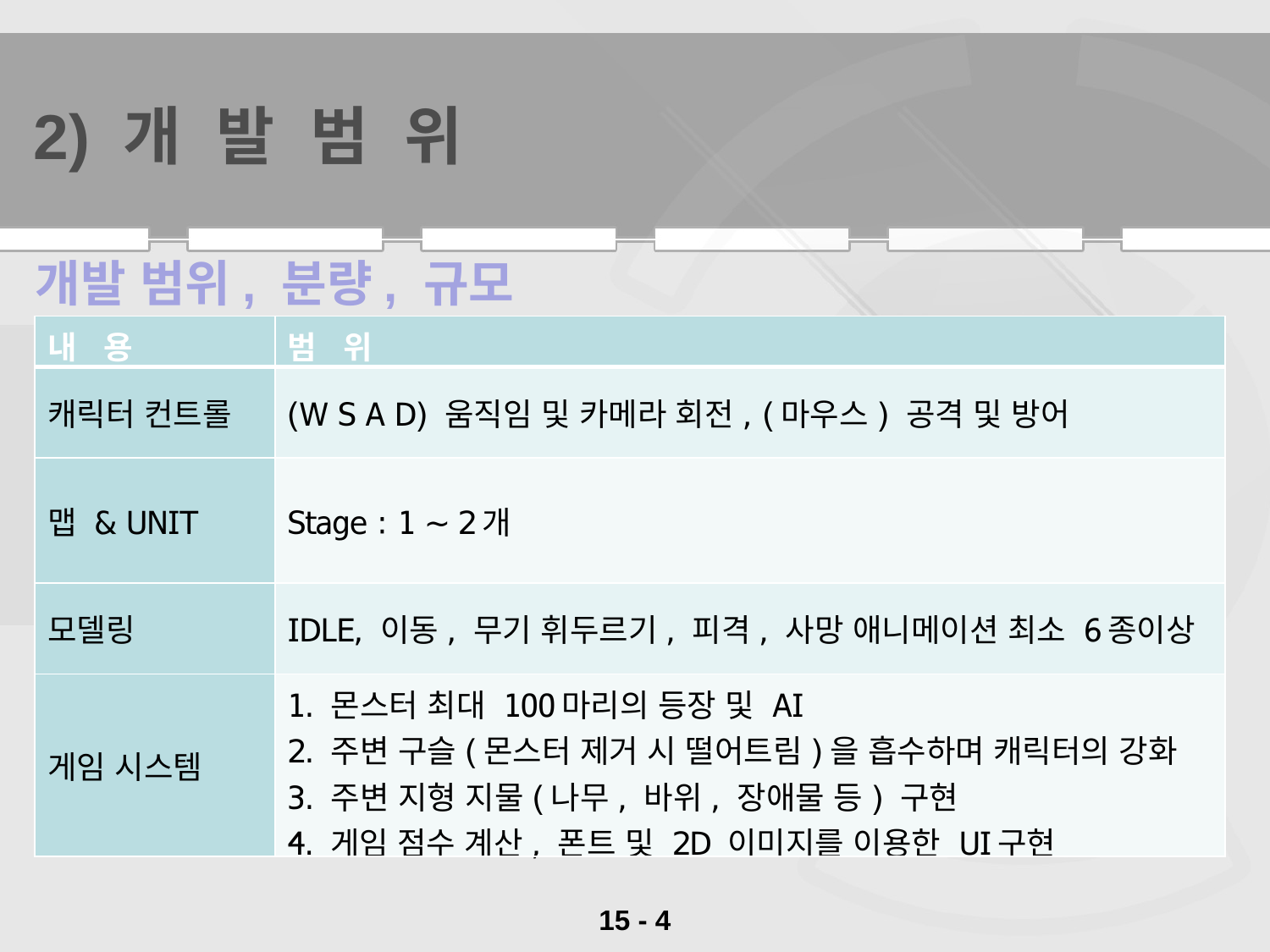

# 2) 개  발  범  위
개발 범위, 분량, 규모
| 내 용 | 범 위 |
| --- | --- |
| 캐릭터 컨트롤 | (W S A D) 움직임 및 카메라 회전, (마우스) 공격 및 방어 |
| 맵 & UNIT | Stage : 1 ~ 2개 |
| 모델링 | IDLE, 이동, 무기 휘두르기, 피격, 사망 애니메이션 최소 6종이상 |
| 게임 시스템 | 1. 몬스터 최대 100마리의 등장 및 AI 2. 주변 구슬(몬스터 제거 시 떨어트림)을 흡수하며 캐릭터의 강화 3. 주변 지형 지물(나무, 바위, 장애물 등) 구현 4. 게임 점수 계산, 폰트 및 2D 이미지를 이용한 UI구현 |
4